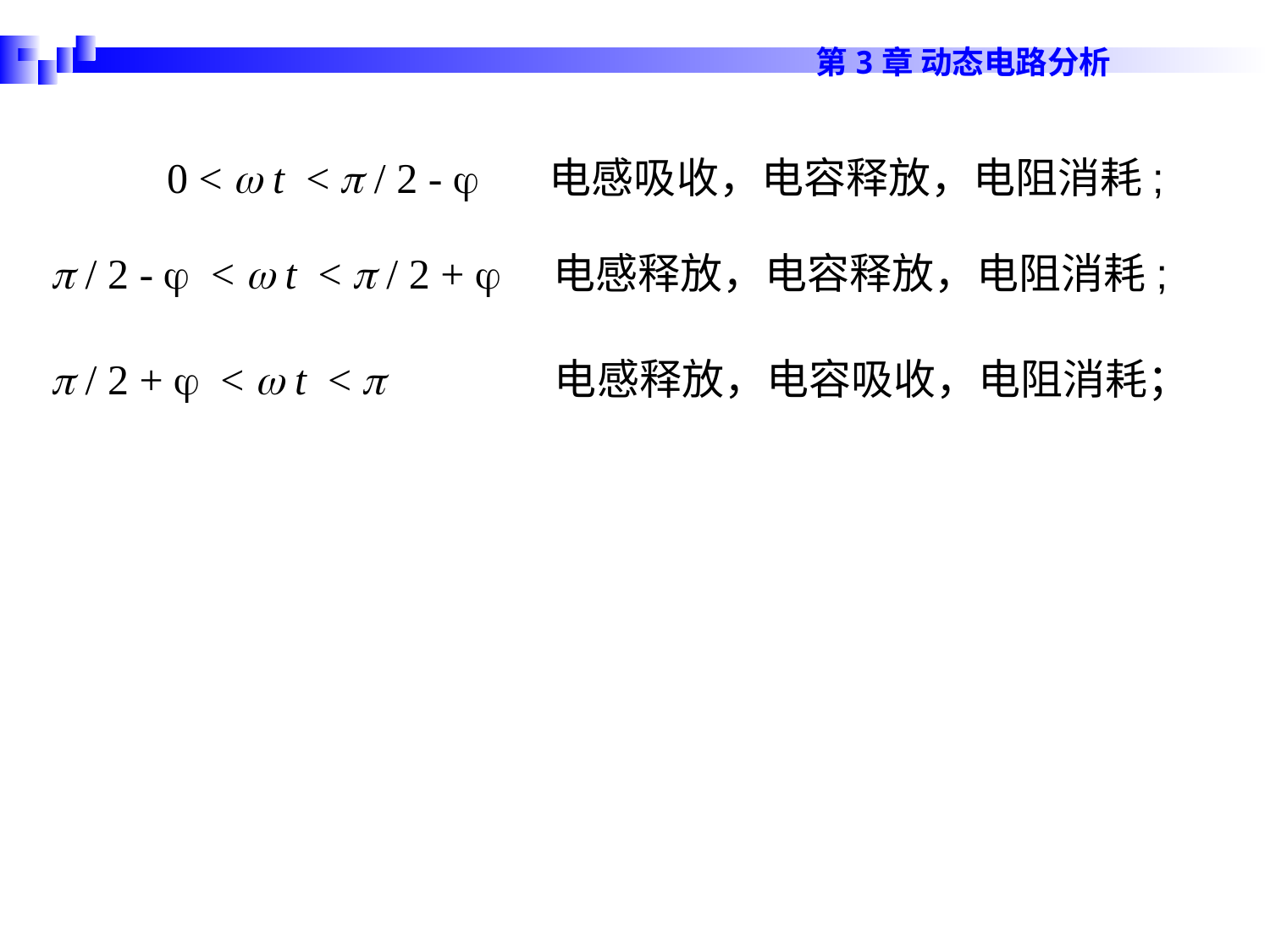

0 < ω t  < π / 2 - ϕ       电感吸收，电容释放，电阻消耗;
π / 2 - ϕ  < ω t  < π / 2 + ϕ    电感释放，电容释放，电阻消耗;
π / 2 + ϕ  < ω t  < π               电感释放，电容吸收，电阻消耗；